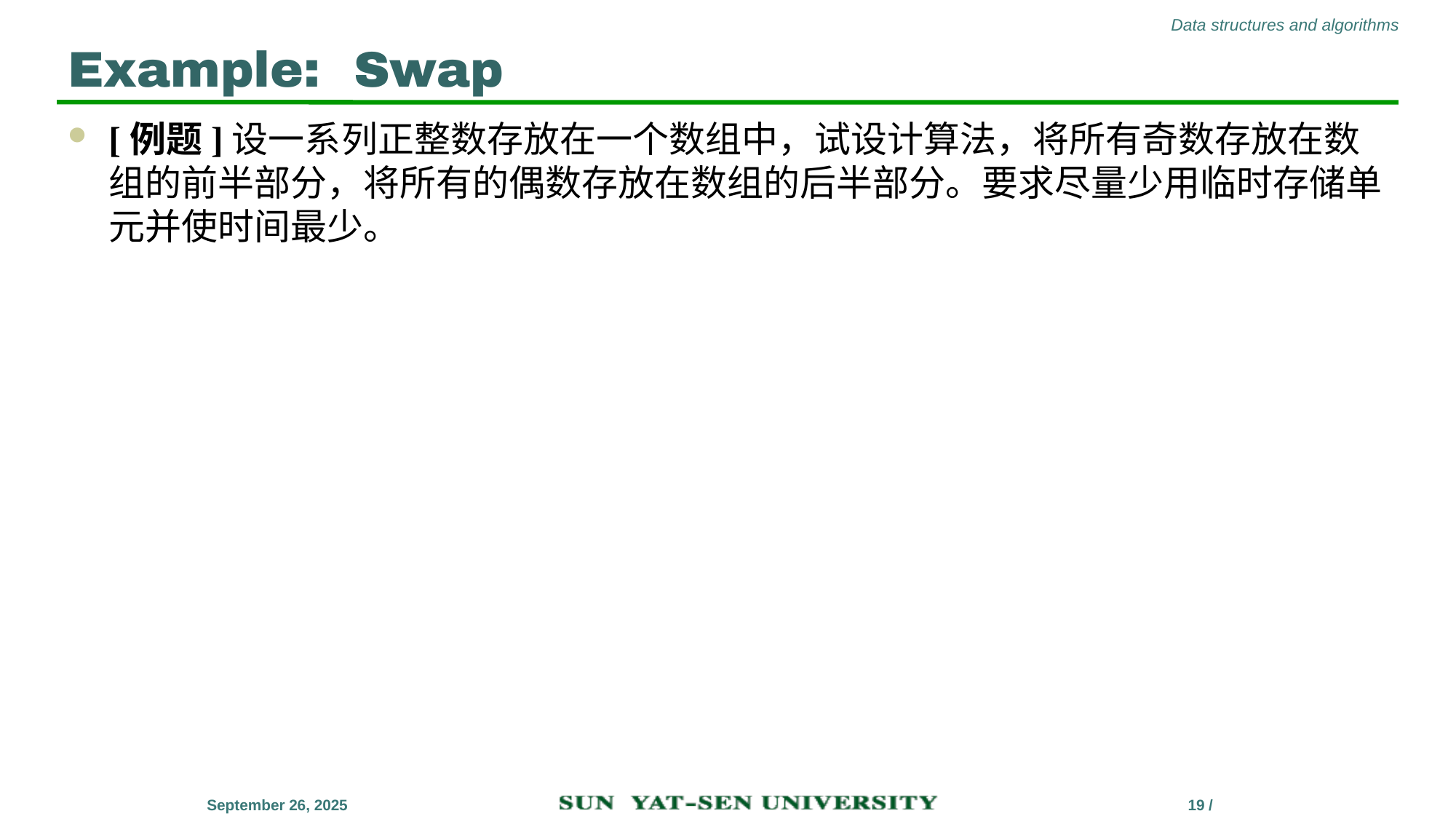

# Example:  Swap
[例题]设一系列正整数存放在一个数组中，试设计算法，将所有奇数存放在数组的前半部分，将所有的偶数存放在数组的后半部分。要求尽量少用临时存储单元并使时间最少。